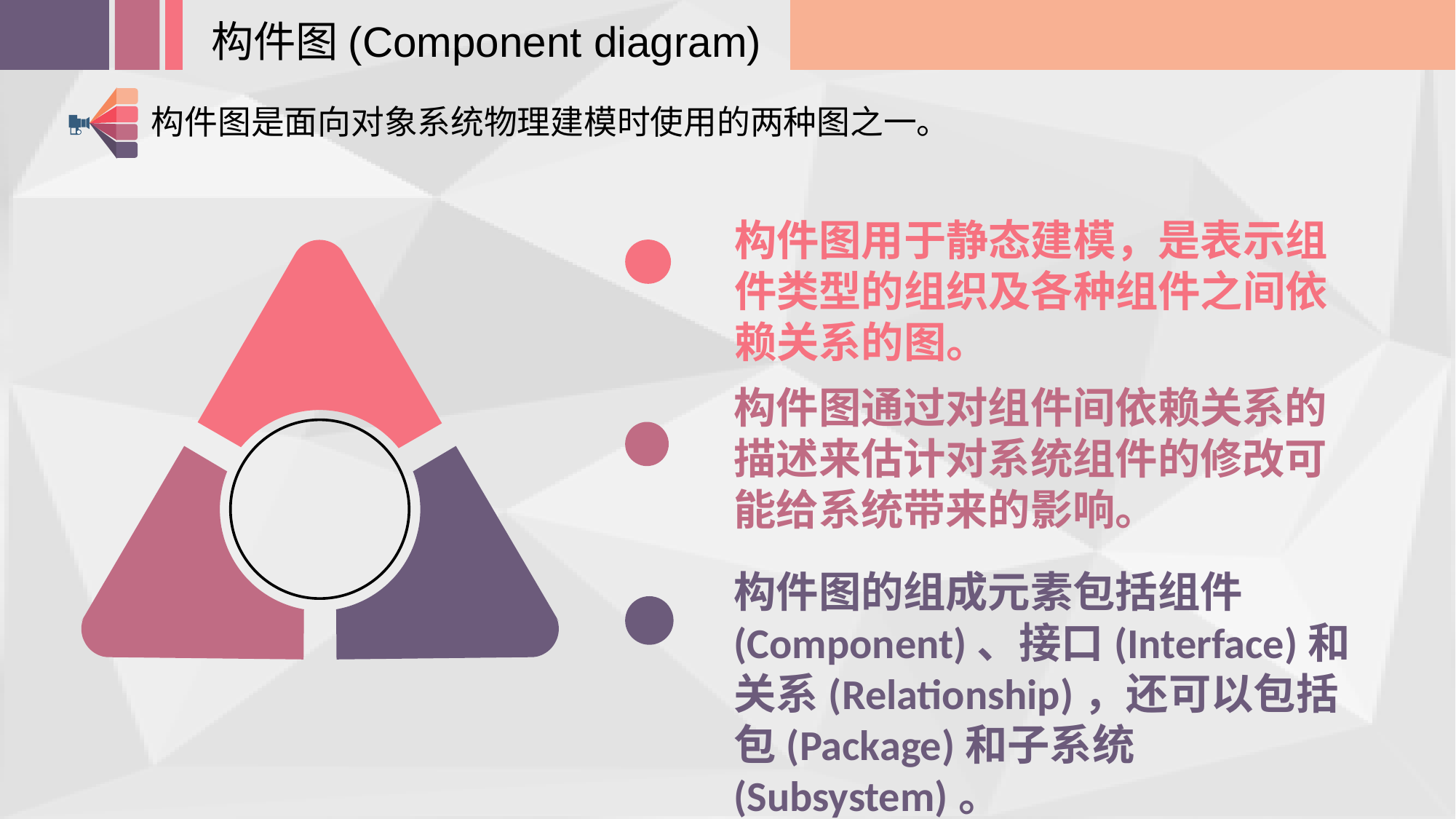

构件图(Component diagram)

构件图是面向对象系统物理建模时使用的两种图之一。
构件图用于静态建模，是表示组件类型的组织及各种组件之间依赖关系的图。

构件图通过对组件间依赖关系的描述来估计对系统组件的修改可能给系统带来的影响。

构件图的组成元素包括组件(Component)、接口(Interface)和关系(Relationship)，还可以包括包(Package)和子系统(Subsystem)。